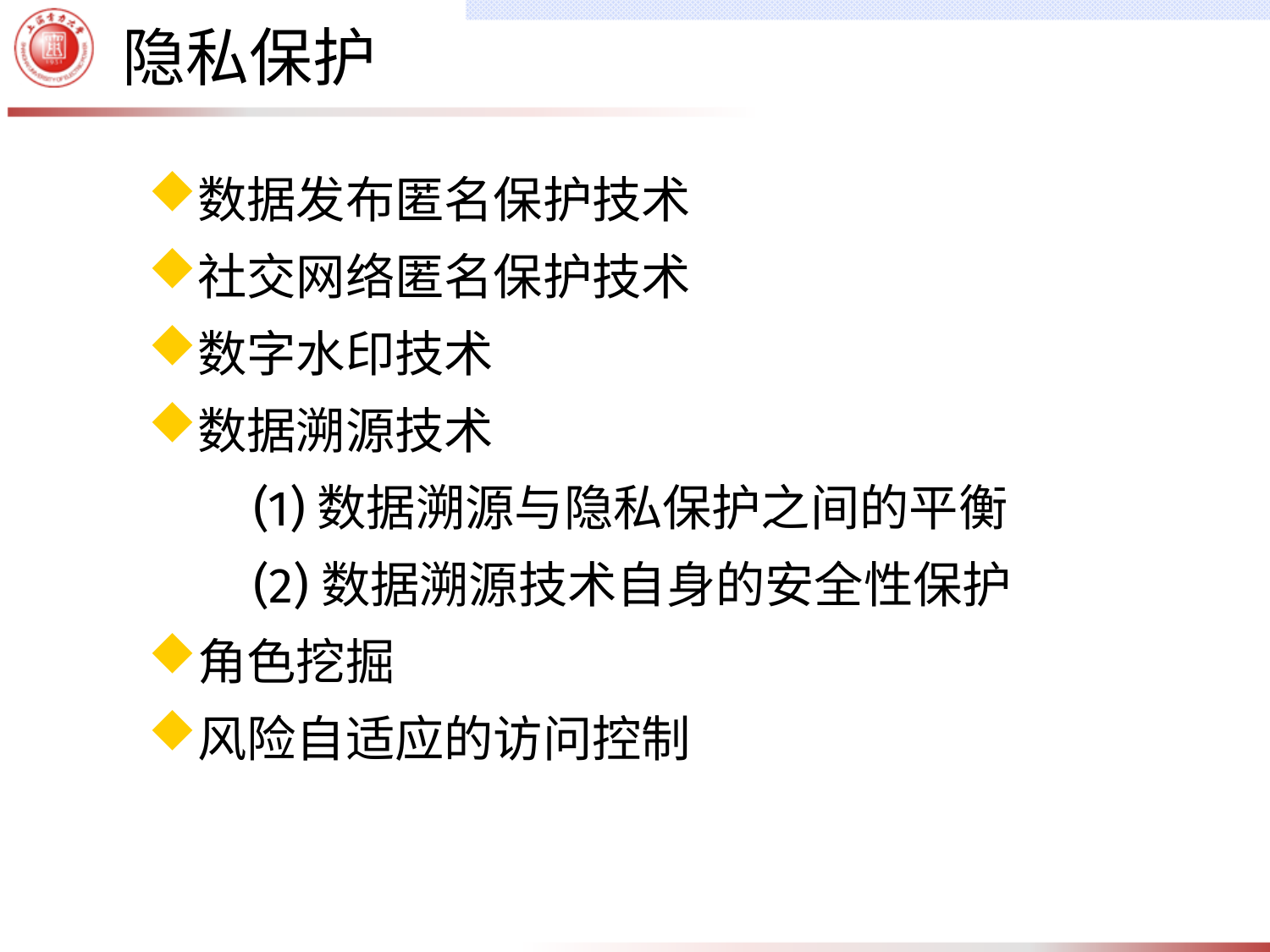

隐私保护
数据发布匿名保护技术
社交网络匿名保护技术
数字水印技术
数据溯源技术
        (1)数据溯源与隐私保护之间的平衡
        (2)数据溯源技术自身的安全性保护
角色挖掘
风险自适应的访问控制